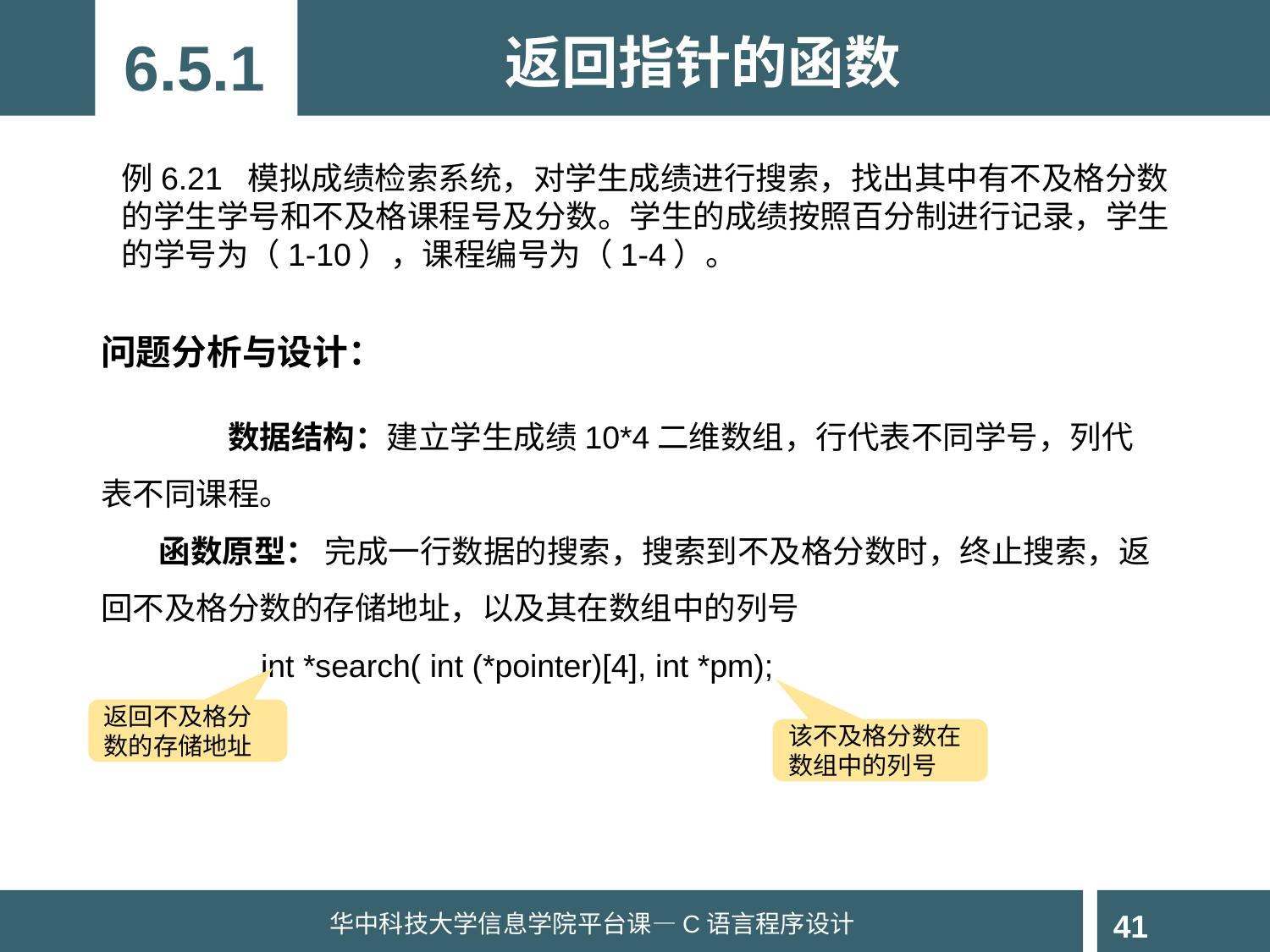

返回指针的函数
6.5.1
例6.21  模拟成绩检索系统，对学生成绩进行搜索，找出其中有不及格分数的学生学号和不及格课程号及分数。学生的成绩按照百分制进行记录，学生的学号为（1-10），课程编号为（1-4）。
问题分析与设计：

	数据结构：建立学生成绩10*4二维数组，行代表不同学号，列代表不同课程。
       函数原型： 完成一行数据的搜索，搜索到不及格分数时，终止搜索，返回不及格分数的存储地址，以及其在数组中的列号
                  int *search( int (*pointer)[4], int *pm);

返回不及格分数的存储地址
该不及格分数在数组中的列号